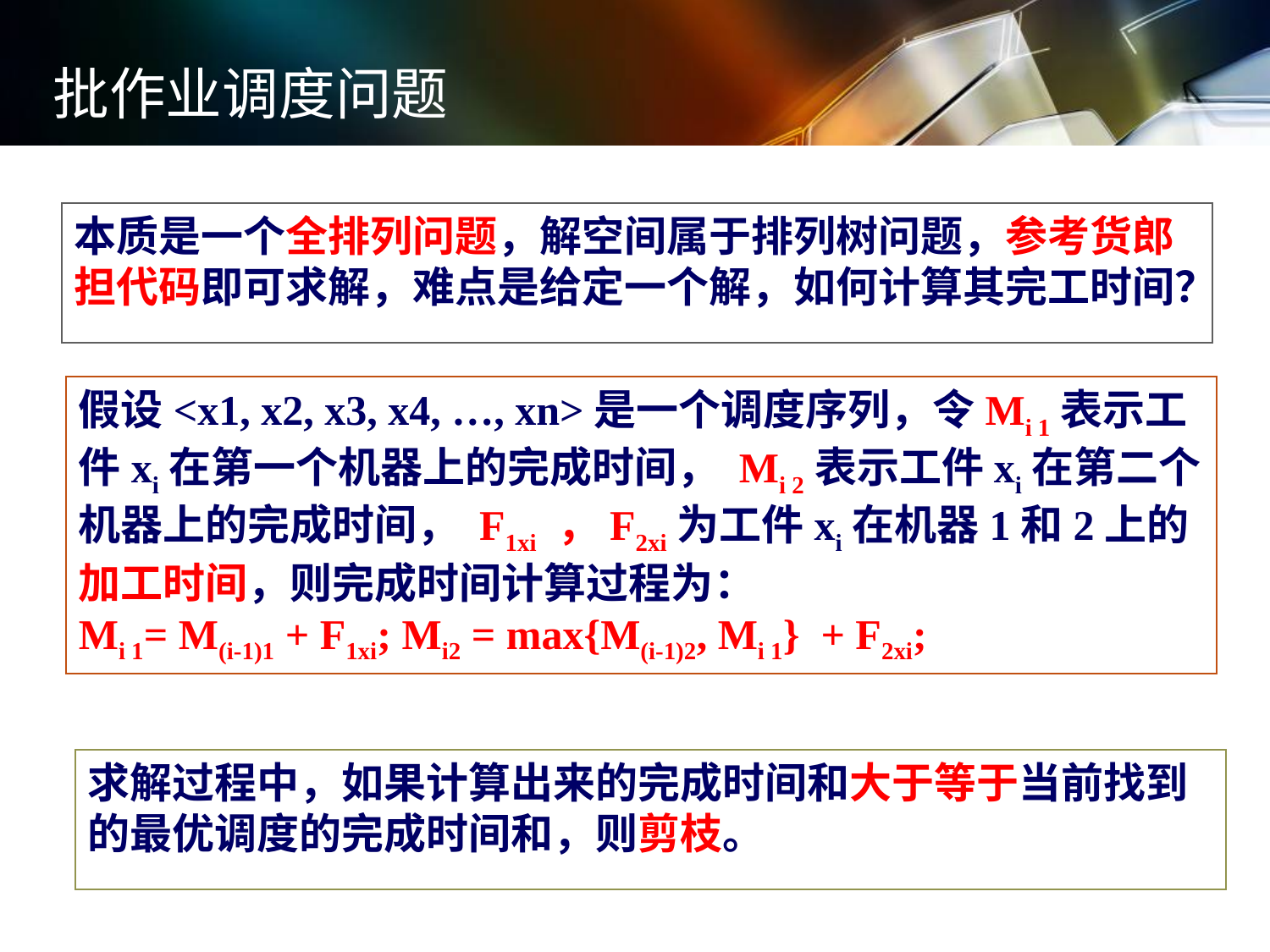

批作业调度问题
本质是一个全排列问题，解空间属于排列树问题，参考货郎担代码即可求解，难点是给定一个解，如何计算其完工时间？
假设<x1, x2, x3, x4, …, xn>是一个调度序列，令Mi 1表示工件xi在第一个机器上的完成时间， Mi 2表示工件xi在第二个机器上的完成时间， F1xi ，F2xi为工件xi在机器1和2上的加工时间，则完成时间计算过程为：
Mi 1= M(i-1)1 + F1xi; Mi2 = max{M(i-1)2, Mi 1}  + F2xi;

求解过程中，如果计算出来的完成时间和大于等于当前找到的最优调度的完成时间和，则剪枝。